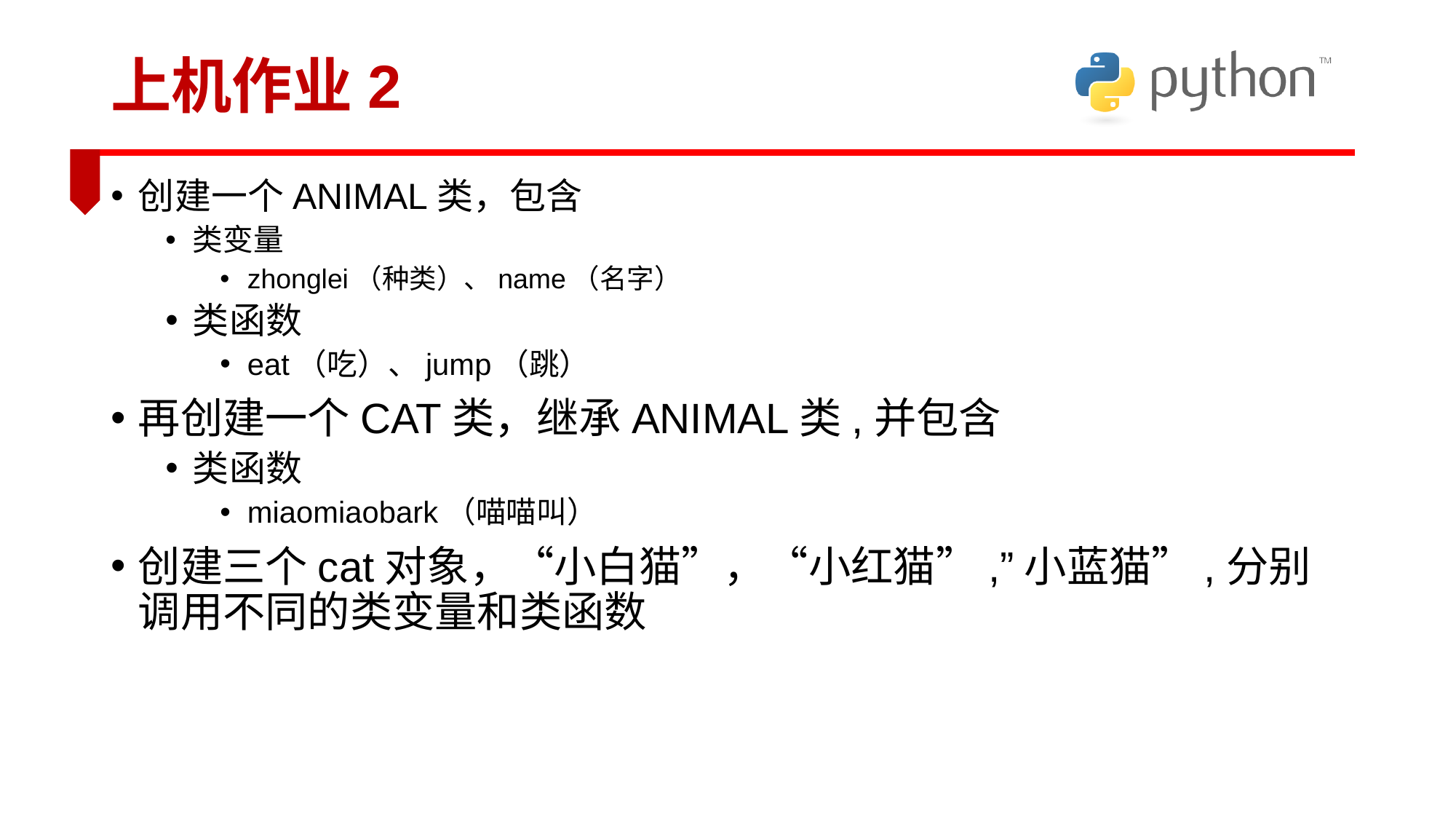

# 上机作业2
创建一个ANIMAL类，包含
类变量
zhonglei（种类）、name（名字）
类函数
eat（吃）、jump（跳）
再创建一个CAT类，继承ANIMAL类,并包含
类函数
miaomiaobark（喵喵叫）
创建三个cat对象，“小白猫”，“小红猫”,”小蓝猫”,分别调用不同的类变量和类函数